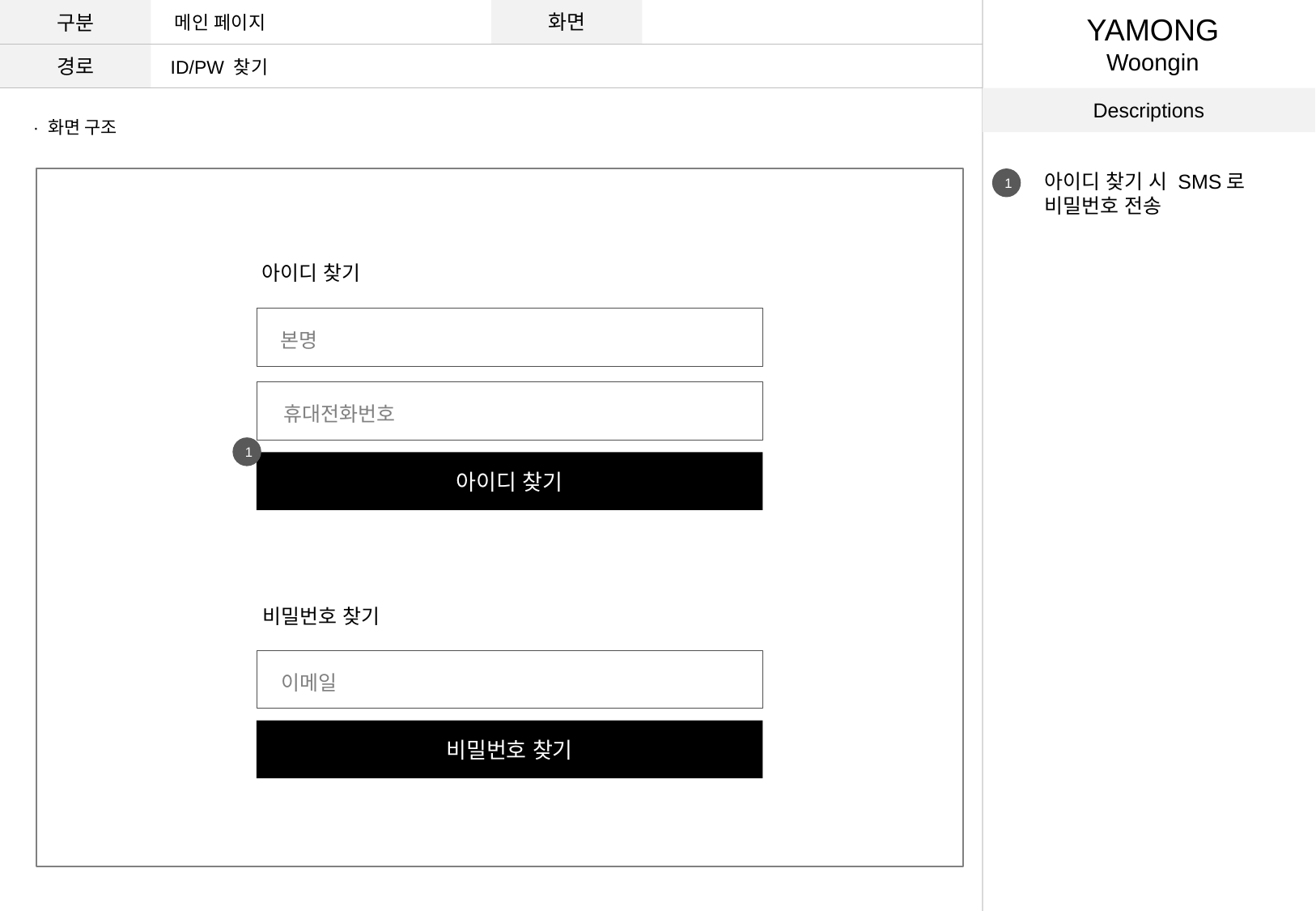

구분
화면
메인 페이지
YAMONG
Woongin
경로
ID/PW 찾기
Descriptions
· 화면 구조
아이디 찾기 시 SMS로
비밀번호 전송

1
아이디 찾기

본명

휴대전화번호
1
아이디 찾기
비밀번호 찾기

이메일
비밀번호 찾기